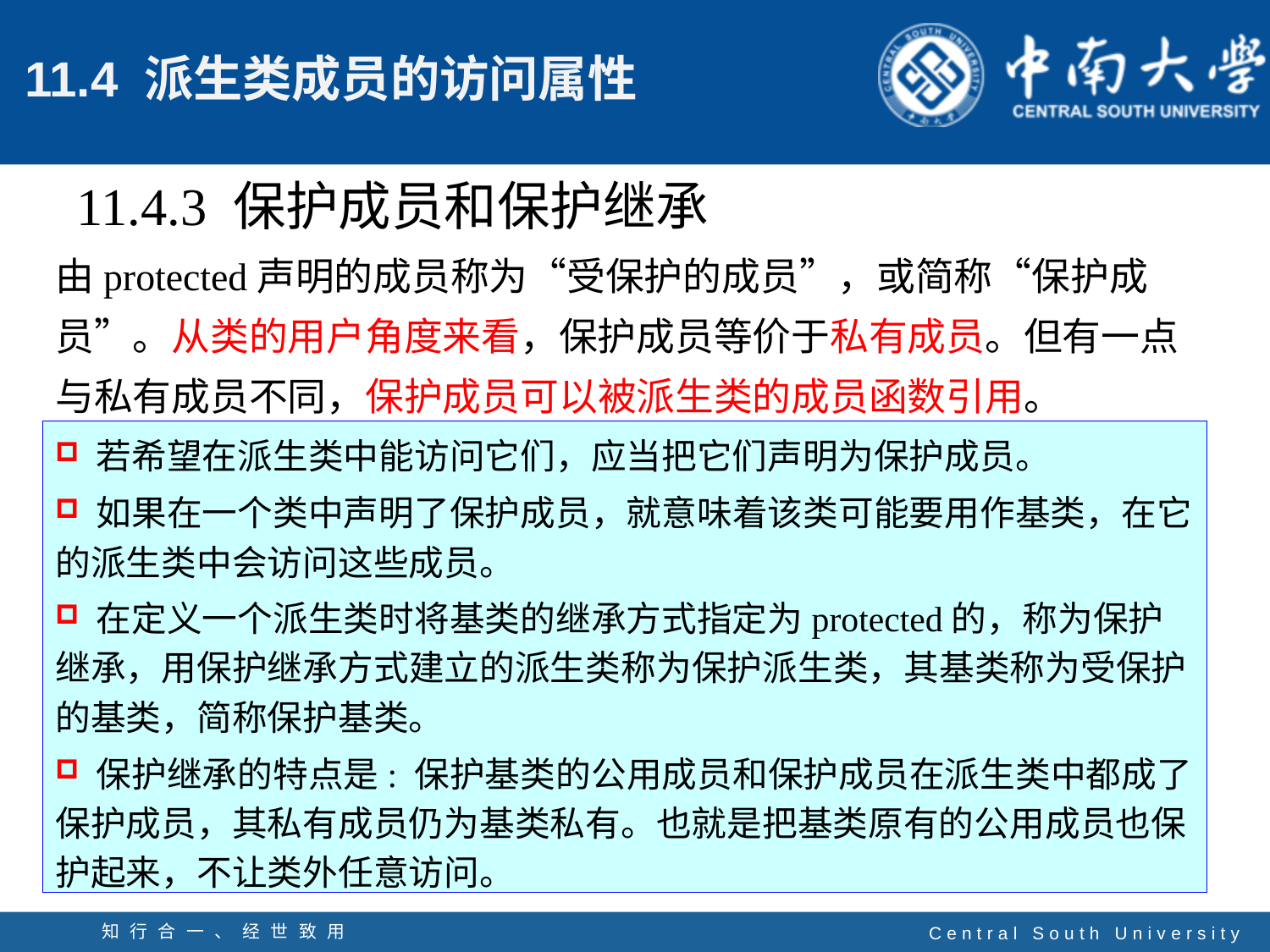

11.4.3 保护成员和保护继承
由protected声明的成员称为“受保护的成员”，或简称“保护成员”。从类的用户角度来看，保护成员等价于私有成员。但有一点与私有成员不同，保护成员可以被派生类的成员函数引用。

 若希望在派生类中能访问它们，应当把它们声明为保护成员。
 如果在一个类中声明了保护成员，就意味着该类可能要用作基类，在它的派生类中会访问这些成员。
 在定义一个派生类时将基类的继承方式指定为protected的，称为保护继承，用保护继承方式建立的派生类称为保护派生类，其基类称为受保护的基类，简称保护基类。
 保护继承的特点是: 保护基类的公用成员和保护成员在派生类中都成了保护成员，其私有成员仍为基类私有。也就是把基类原有的公用成员也保护起来，不让类外任意访问。

知行合一、经世致用
自强不息 厚德载物
Central South University